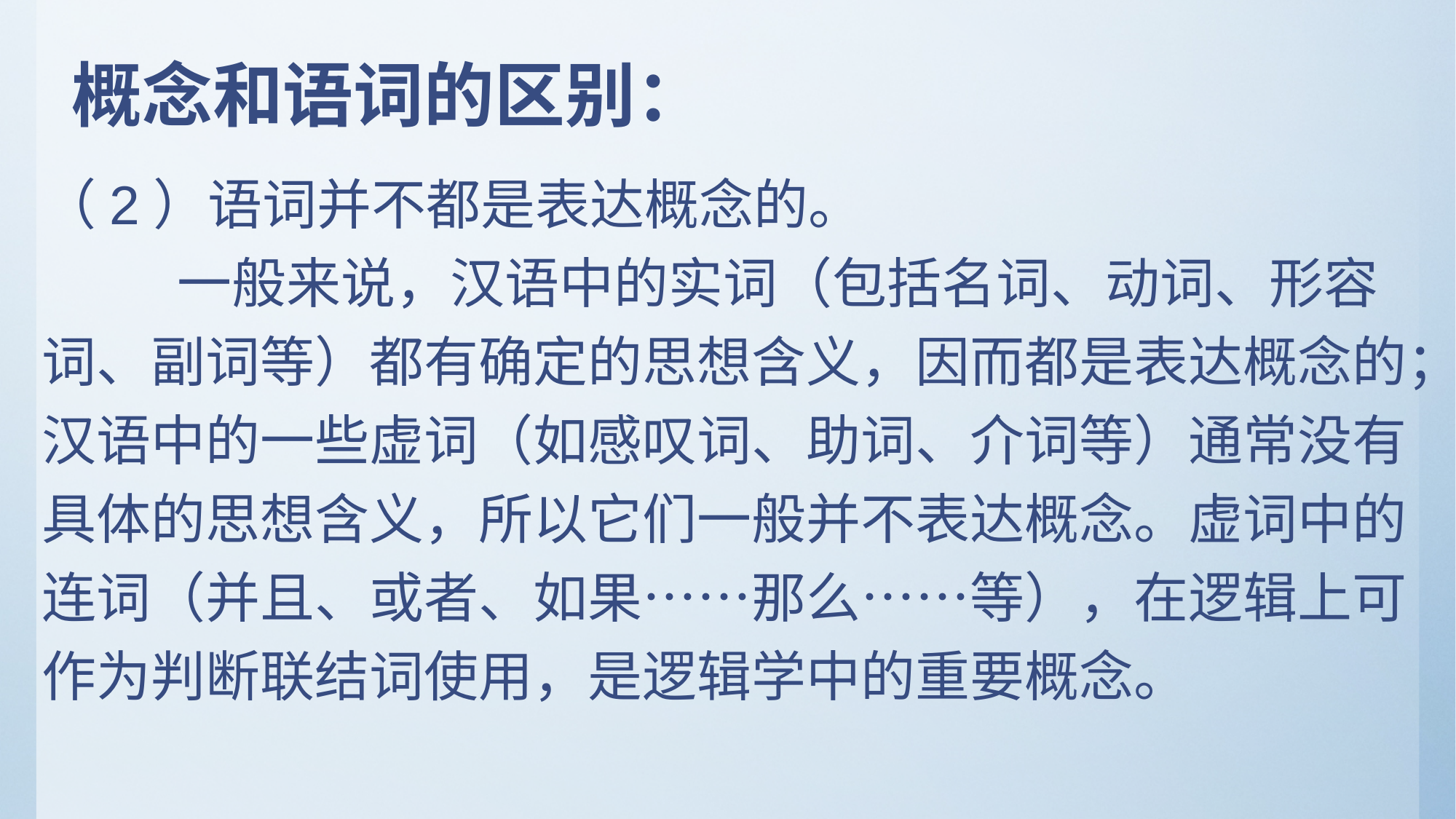

# 概念和语词的区别：
（2）语词并不都是表达概念的。
          一般来说，汉语中的实词（包括名词、动词、形容词、副词等）都有确定的思想含义，因而都是表达概念的；汉语中的一些虚词（如感叹词、助词、介词等）通常没有具体的思想含义，所以它们一般并不表达概念。虚词中的连词（并且、或者、如果……那么……等），在逻辑上可作为判断联结词使用，是逻辑学中的重要概念。